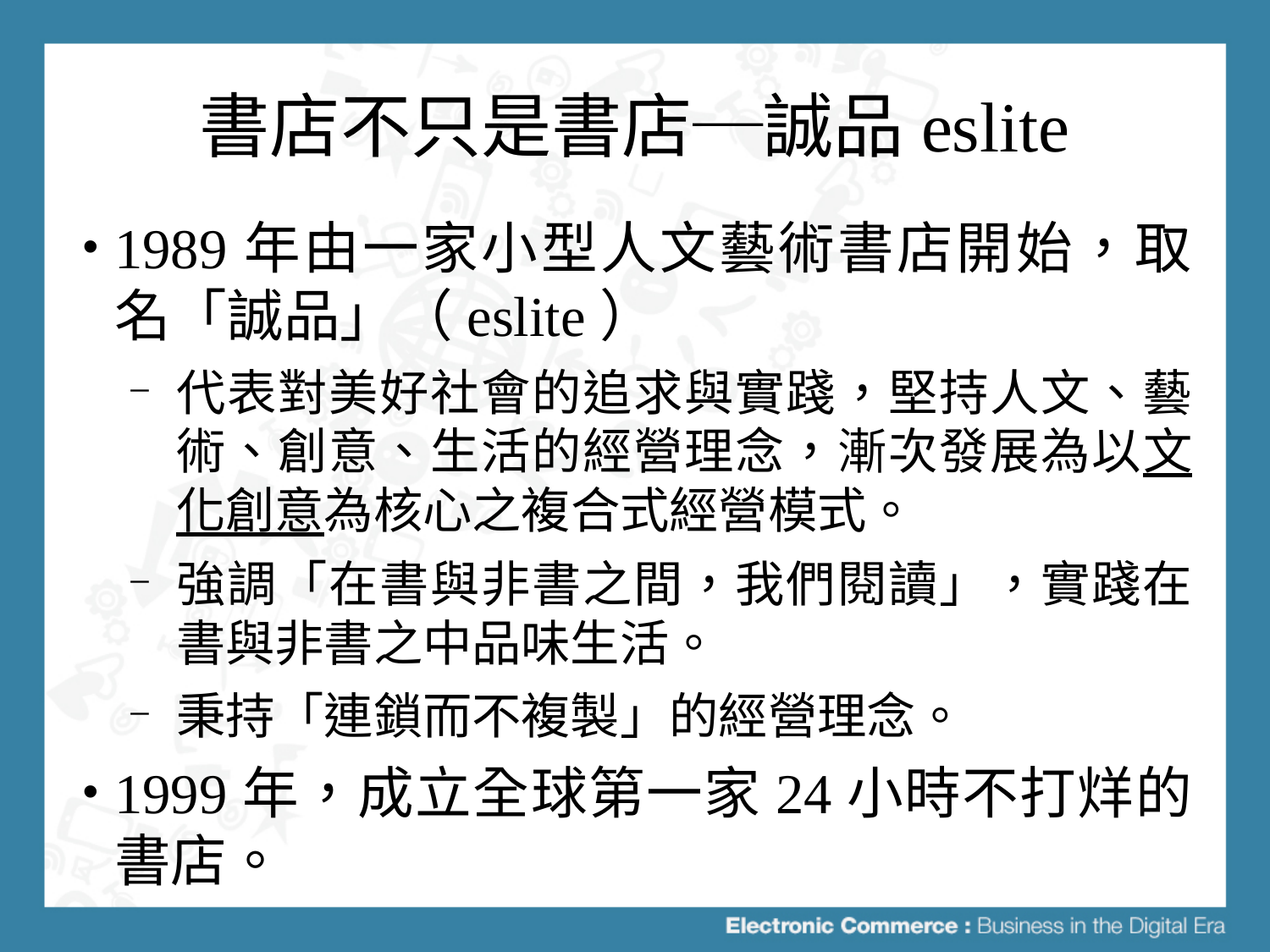

# 書店不只是書店─誠品eslite
1989年由一家小型人文藝術書店開始，取名「誠品」（eslite）
代表對美好社會的追求與實踐，堅持人文、藝術、創意、生活的經營理念，漸次發展為以文化創意為核心之複合式經營模式。
強調「在書與非書之間，我們閱讀」，實踐在書與非書之中品味生活。
秉持「連鎖而不複製」的經營理念。
1999年，成立全球第一家24小時不打烊的書店。